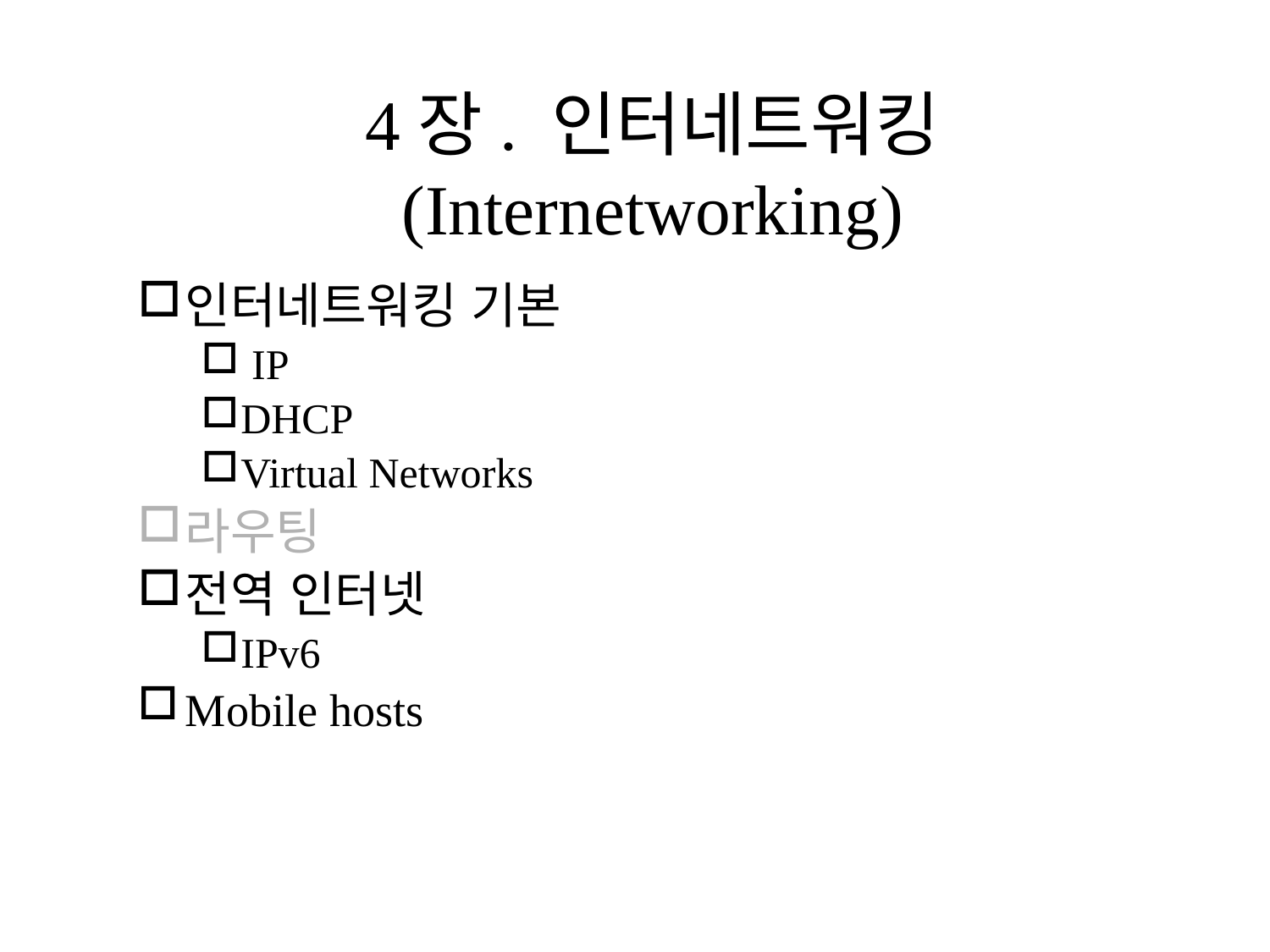

# 4장. 인터네트워킹 (Internetworking)
인터네트워킹 기본
 IP
DHCP
Virtual Networks
라우팅
전역 인터넷
IPv6
Mobile hosts